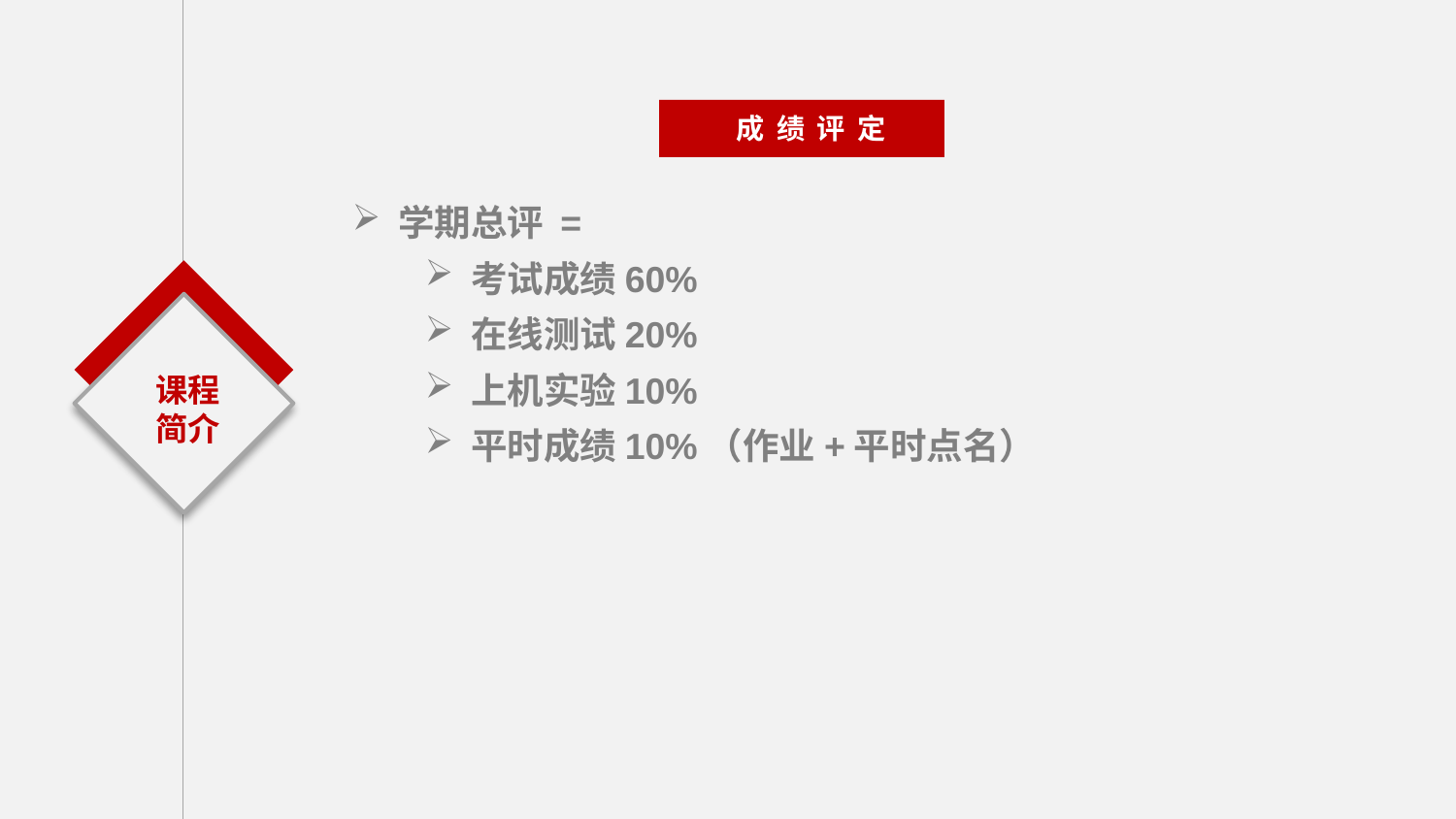

成绩评定
学期总评 =
考试成绩60%
在线测试20%
上机实验10%
平时成绩10%（作业+平时点名）

课程
简介